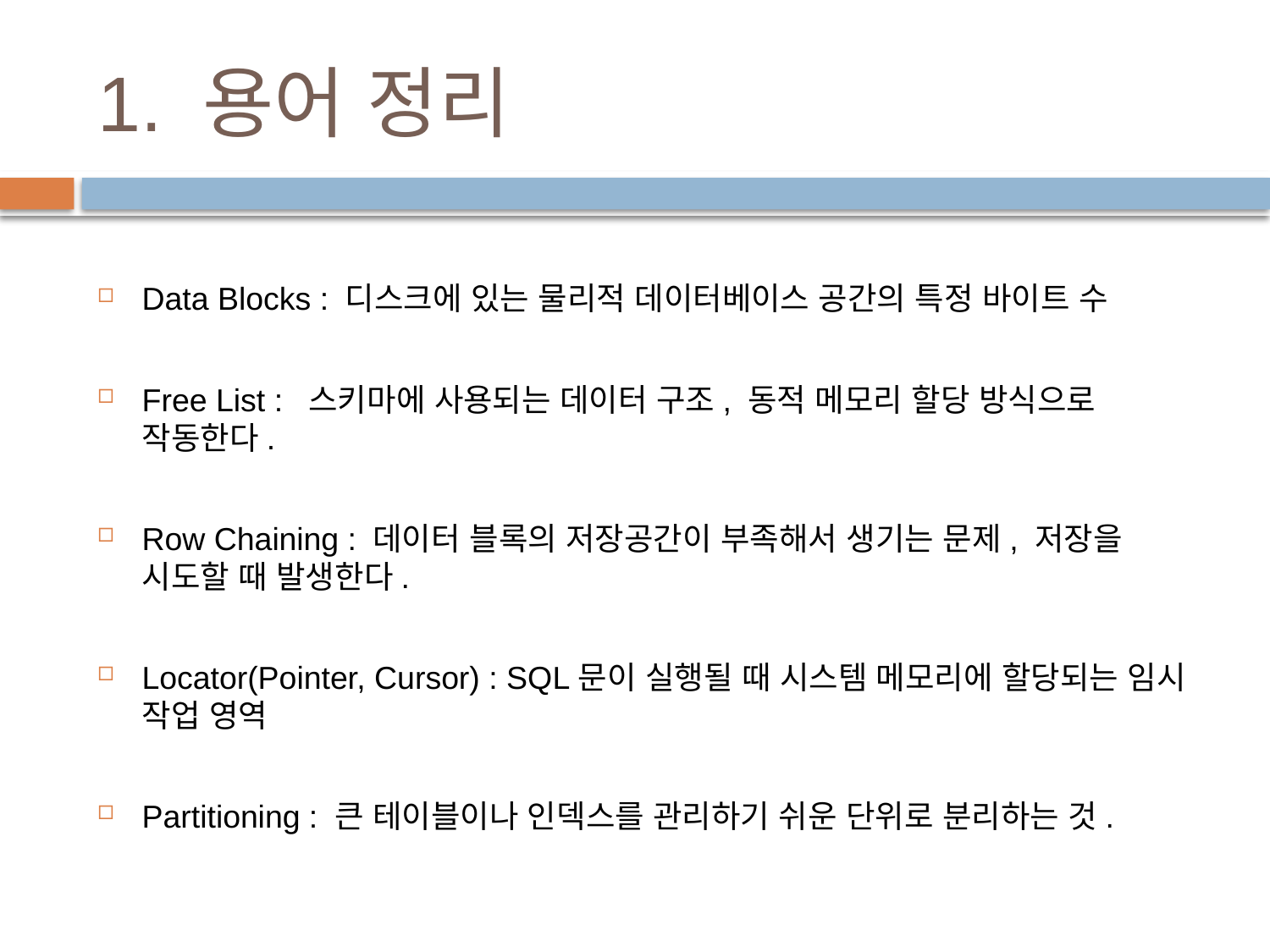

# 1. 용어 정리

Data Blocks : 디스크에 있는 물리적 데이터베이스 공간의 특정 바이트 수

Free List :  스키마에 사용되는 데이터 구조, 동적 메모리 할당 방식으로 작동한다.

Row Chaining : 데이터 블록의 저장공간이 부족해서 생기는 문제, 저장을 시도할 때 발생한다.

Locator(Pointer, Cursor) : SQL문이 실행될 때 시스템 메모리에 할당되는 임시 작업 영역

Partitioning : 큰 테이블이나 인덱스를 관리하기 쉬운 단위로 분리하는 것.